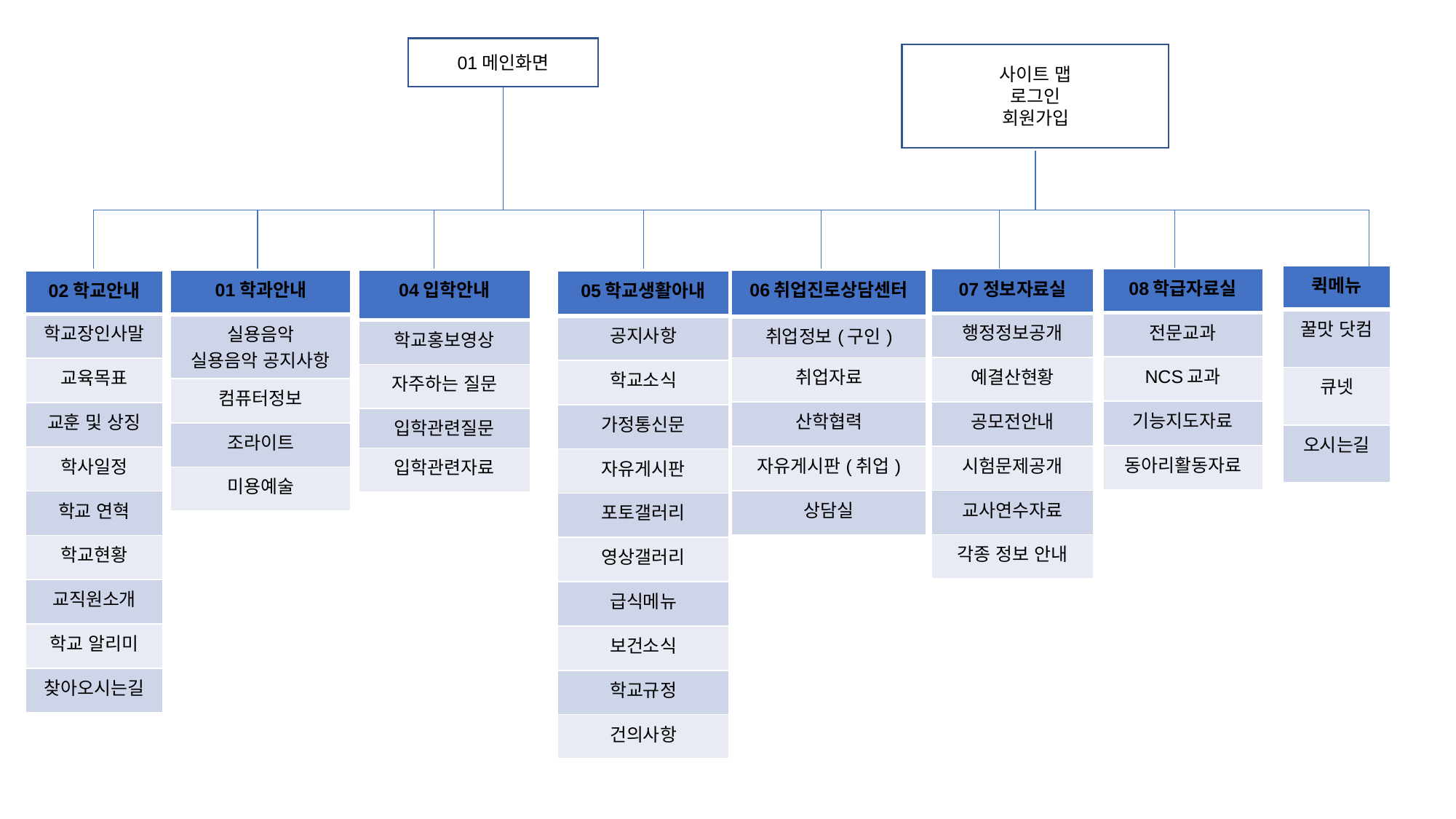

01메인화면
사이트 맵
로그인
회원가입
| 퀵메뉴 |
| --- |
| 꿀맛 닷컴 |
| 큐넷 |
| 오시는길 |
| 08학급자료실 |
| --- |
| 전문교과 |
| NCS교과 |
| 기능지도자료 |
| 동아리활동자료 |
| 07정보자료실 |
| --- |
| 행정정보공개 |
| 예결산현황 |
| 공모전안내 |
| 시험문제공개 |
| 교사연수자료 |
| 각종 정보 안내 |
| 04입학안내 |
| --- |
| 학교홍보영상 |
| 자주하는 질문 |
| 입학관련질문 |
| 입학관련자료 |
| 06취업진로상담센터 |
| --- |
| 취업정보(구인) |
| 취업자료 |
| 산학협력 |
| 자유게시판(취업) |
| 상담실 |
| 01학과안내 |
| --- |
| 실용음악 실용음악 공지사항 |
| 컴퓨터정보 |
| 조라이트 |
| 미용예술 |
| 02학교안내 |
| --- |
| 학교장인사말 |
| 교육목표 |
| 교훈 및 상징 |
| 학사일정 |
| 학교 연혁 |
| 학교현황 |
| 교직원소개 |
| 학교 알리미 |
| 찾아오시는길 |
| 05학교생활아내 |
| --- |
| 공지사항 |
| 학교소식 |
| 가정통신문 |
| 자유게시판 |
| 포토갤러리 |
| 영상갤러리 |
| 급식메뉴 |
| 보건소식 |
| 학교규정 |
| 건의사항 |